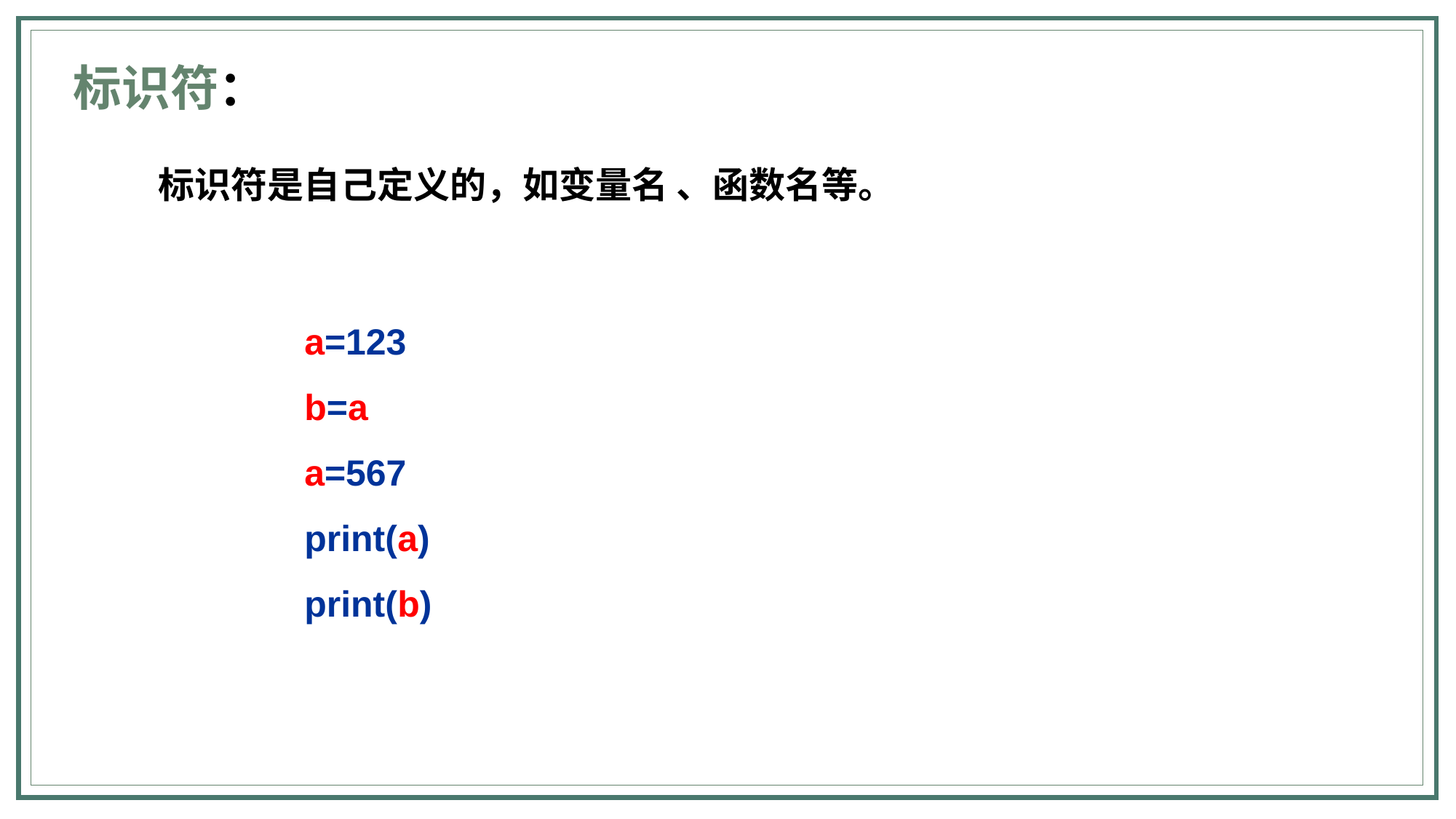

标识符：

标识符是自己定义的，如变量名 、函数名等。
a=123
b=a
a=567
print(a)
print(b)